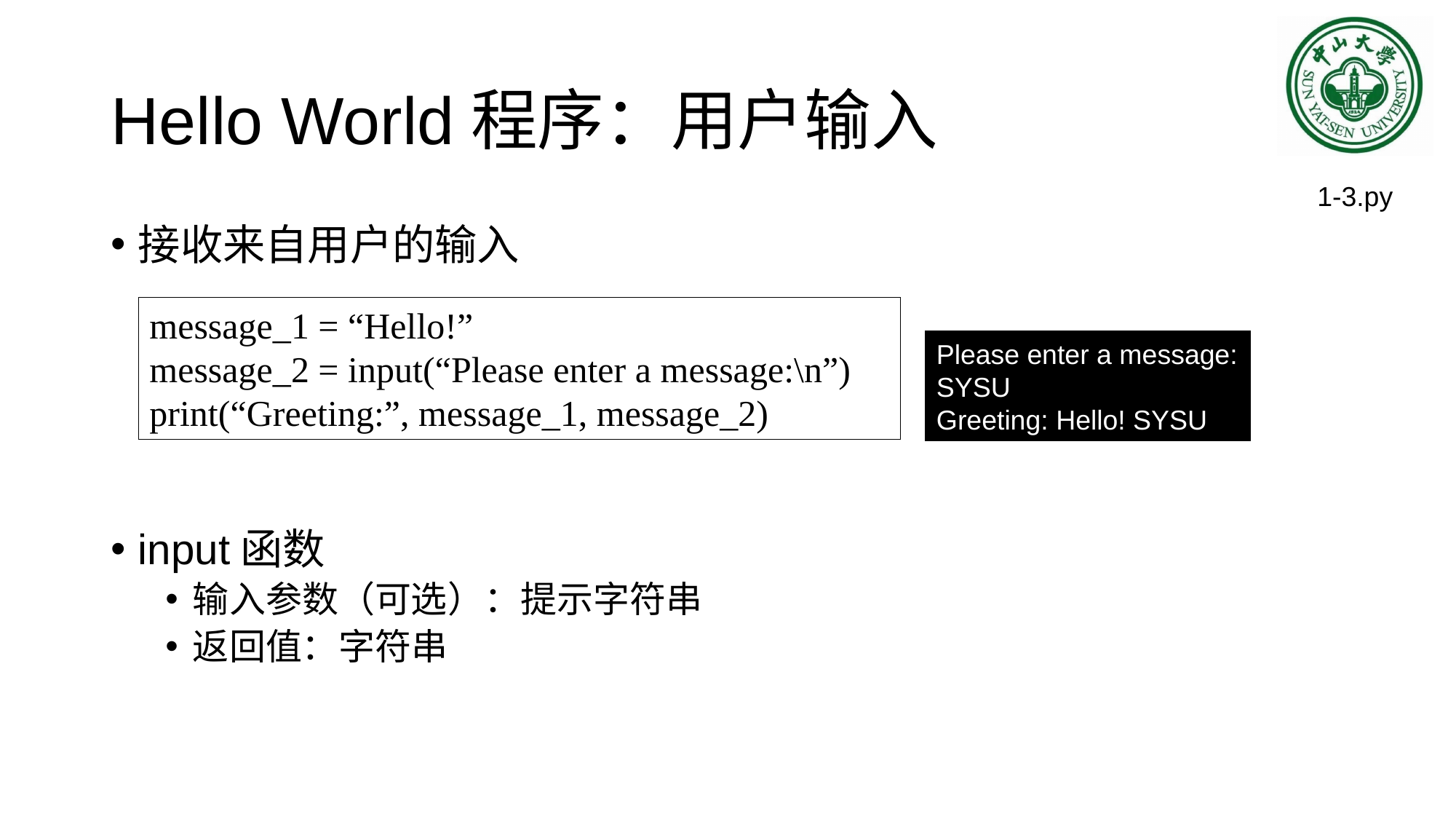

# Hello World程序：用户输入
1-3.py
接收来自用户的输入

input函数
输入参数（可选）：提示字符串
返回值：字符串

message_1 = “Hello!”
message_2 = input(“Please enter a message:\n”)
print(“Greeting:”, message_1, message_2)
Please enter a message:
SYSU
Greeting: Hello! SYSU